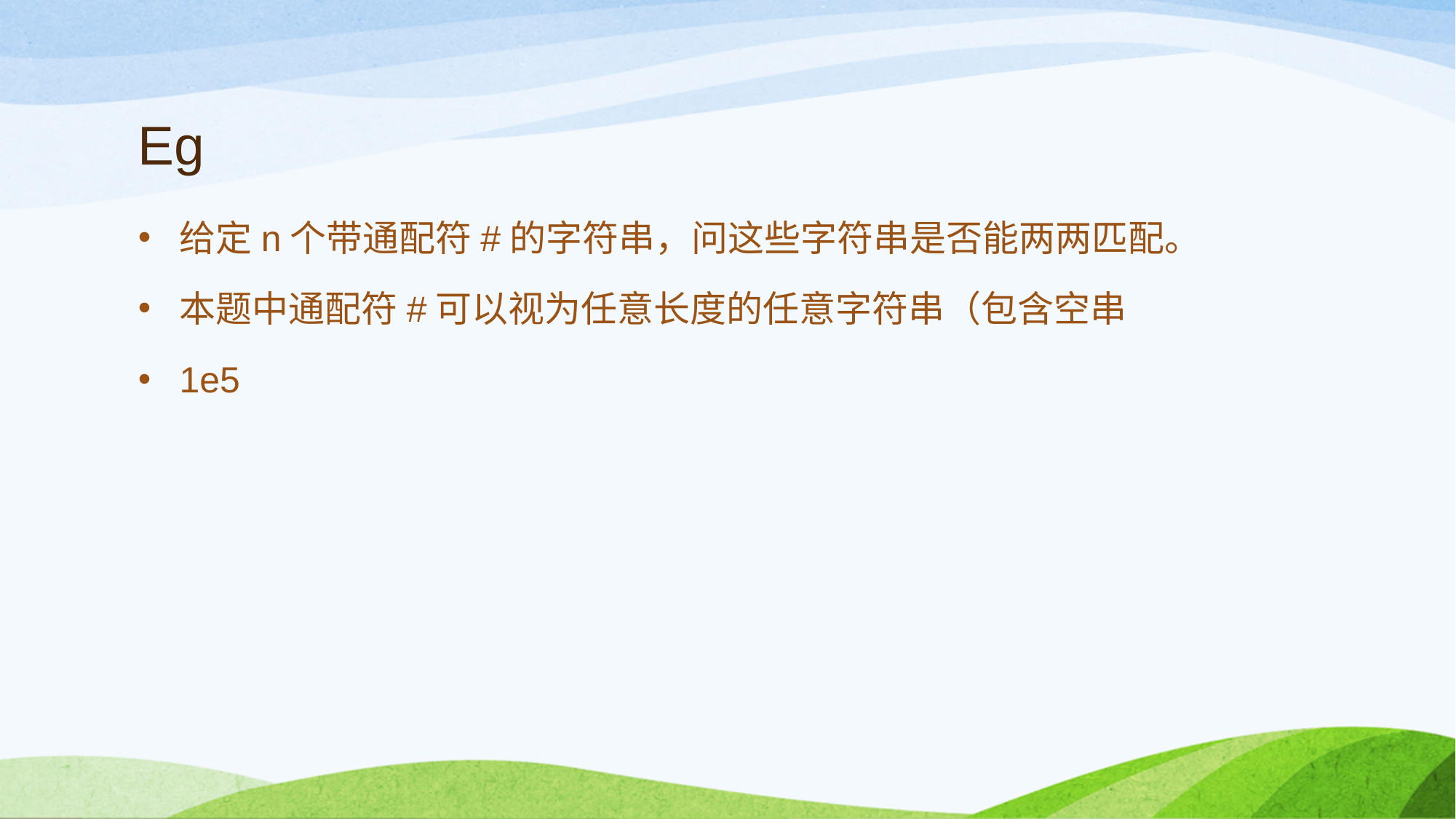

# Eg
给定n个带通配符#的字符串，问这些字符串是否能两两匹配。
本题中通配符#可以视为任意长度的任意字符串（包含空串
1e5